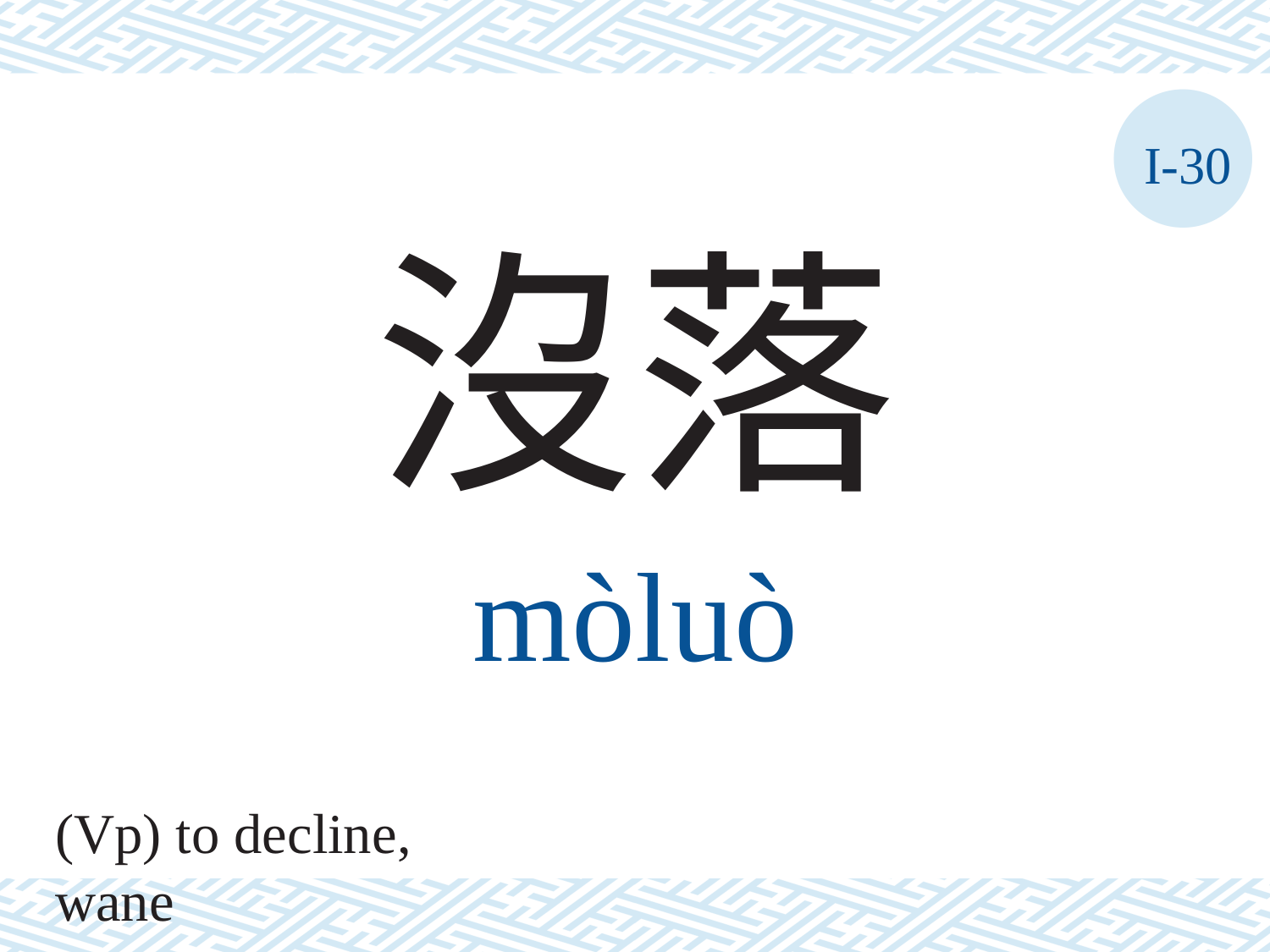

I-30
沒落
mòluò
(Vp) to decline, wane